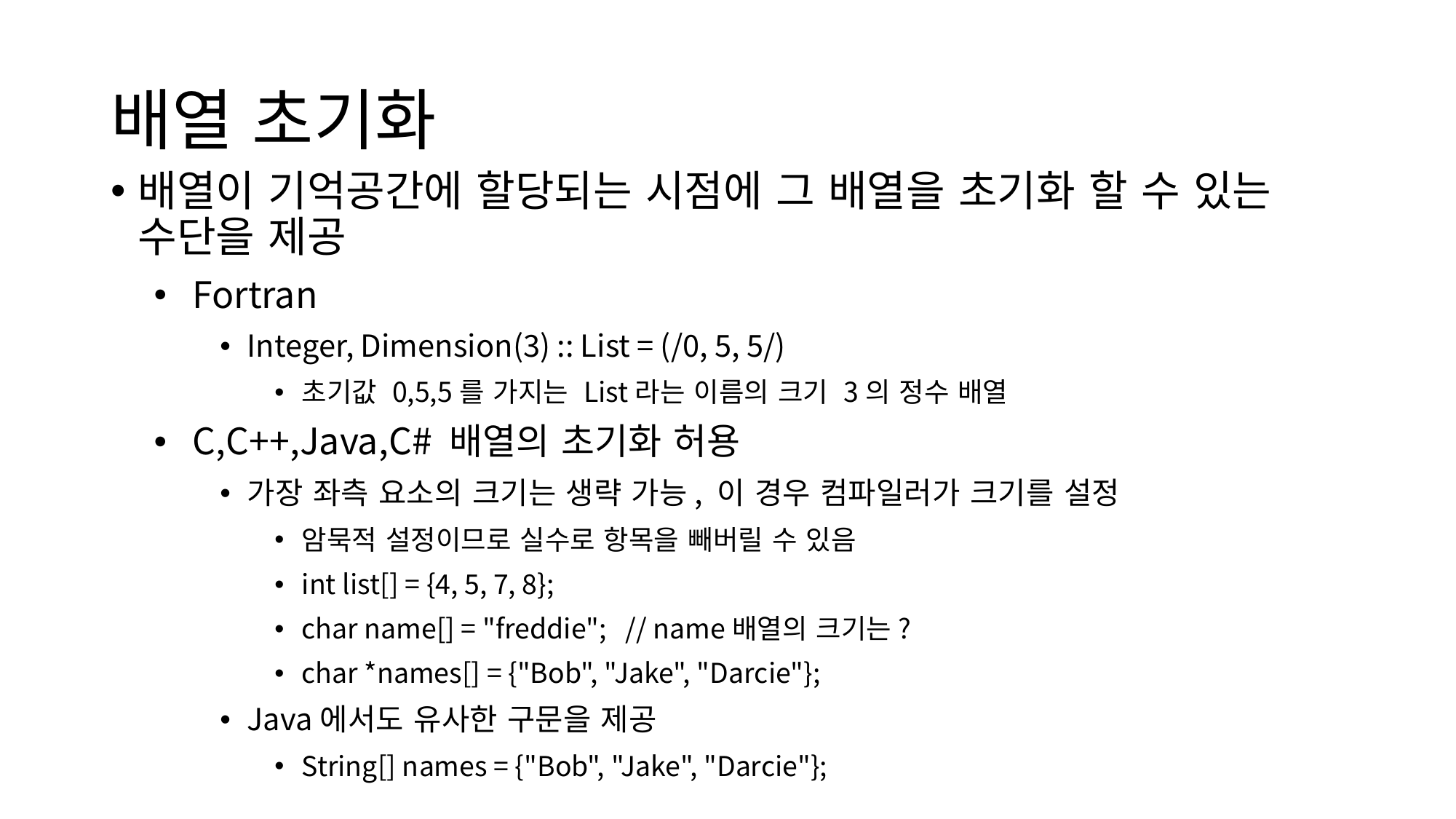

# 배열 초기화
배열이 기억공간에 할당되는 시점에 그 배열을 초기화 할 수 있는
수단을 제공
Fortran
Integer, Dimension(3) :: List = (/0, 5, 5/)
초기값 0,5,5를 가지는 List라는 이름의 크기 3의 정수 배열
C,C++,Java,C# 배열의 초기화 허용
가장 좌측 요소의 크기는 생략 가능, 이 경우 컴파일러가 크기를 설정
암묵적 설정이므로 실수로 항목을 빼버릴 수 있음
int list[] = {4, 5, 7, 8};
char name[] = "freddie";   // name배열의 크기는?
char *names[] = {"Bob", "Jake", "Darcie"};
Java에서도 유사한 구문을 제공
String[] names = {"Bob", "Jake", "Darcie"};